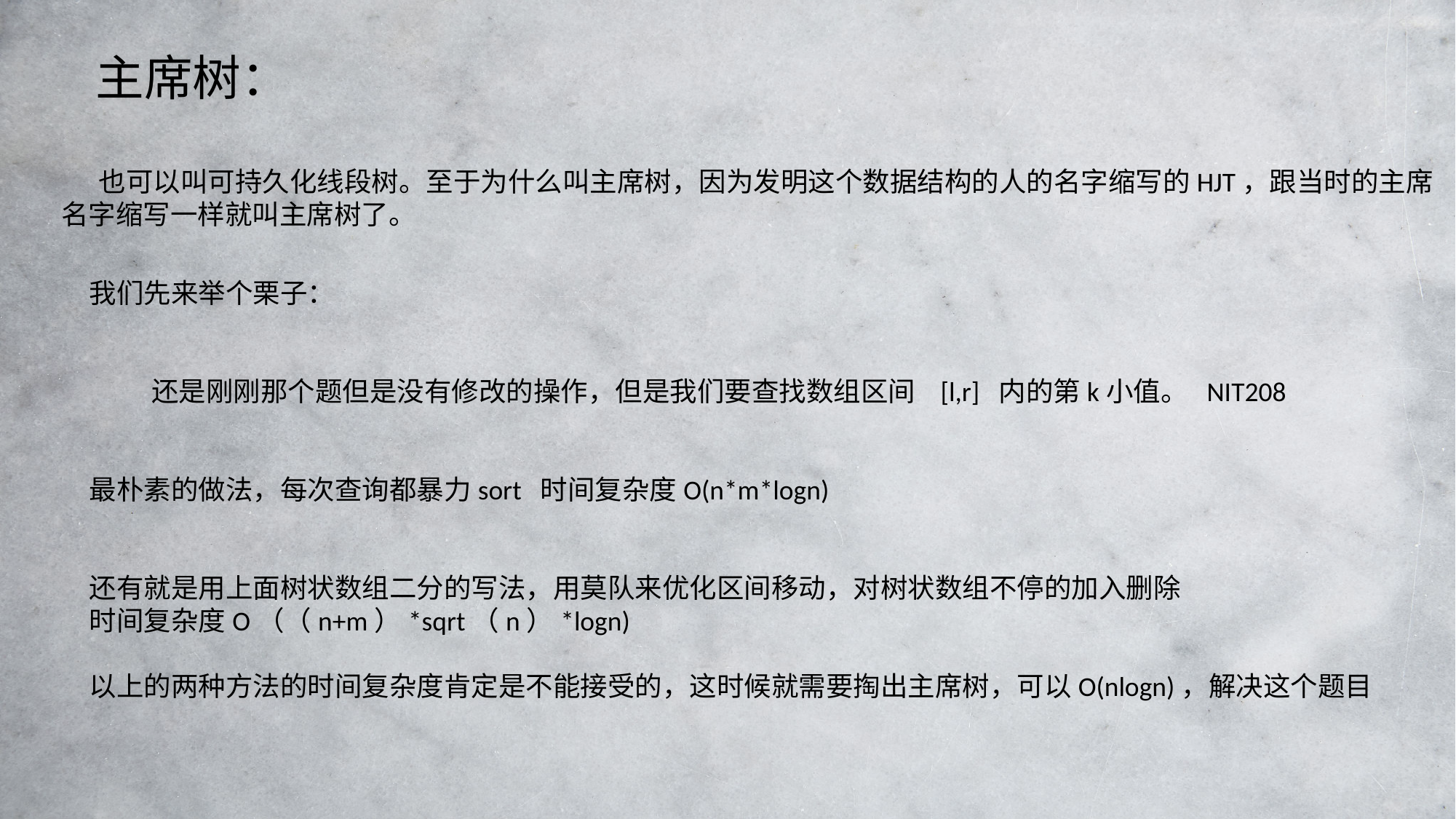

主席树：
     也可以叫可持久化线段树。至于为什么叫主席树，因为发明这个数据结构的人的名字缩写的HJT，跟当时的主席
名字缩写一样就叫主席树了。
我们先来举个栗子：

         还是刚刚那个题但是没有修改的操作，但是我们要查找数组区间   [l,r]  内的第k小值。  NIT208

最朴素的做法，每次查询都暴力sort  时间复杂度O(n*m*logn)

还有就是用上面树状数组二分的写法，用莫队来优化区间移动，对树状数组不停的加入删除
时间复杂度O（（n+m）*sqrt（n）*logn)

以上的两种方法的时间复杂度肯定是不能接受的，这时候就需要掏出主席树，可以O(nlogn)，解决这个题目